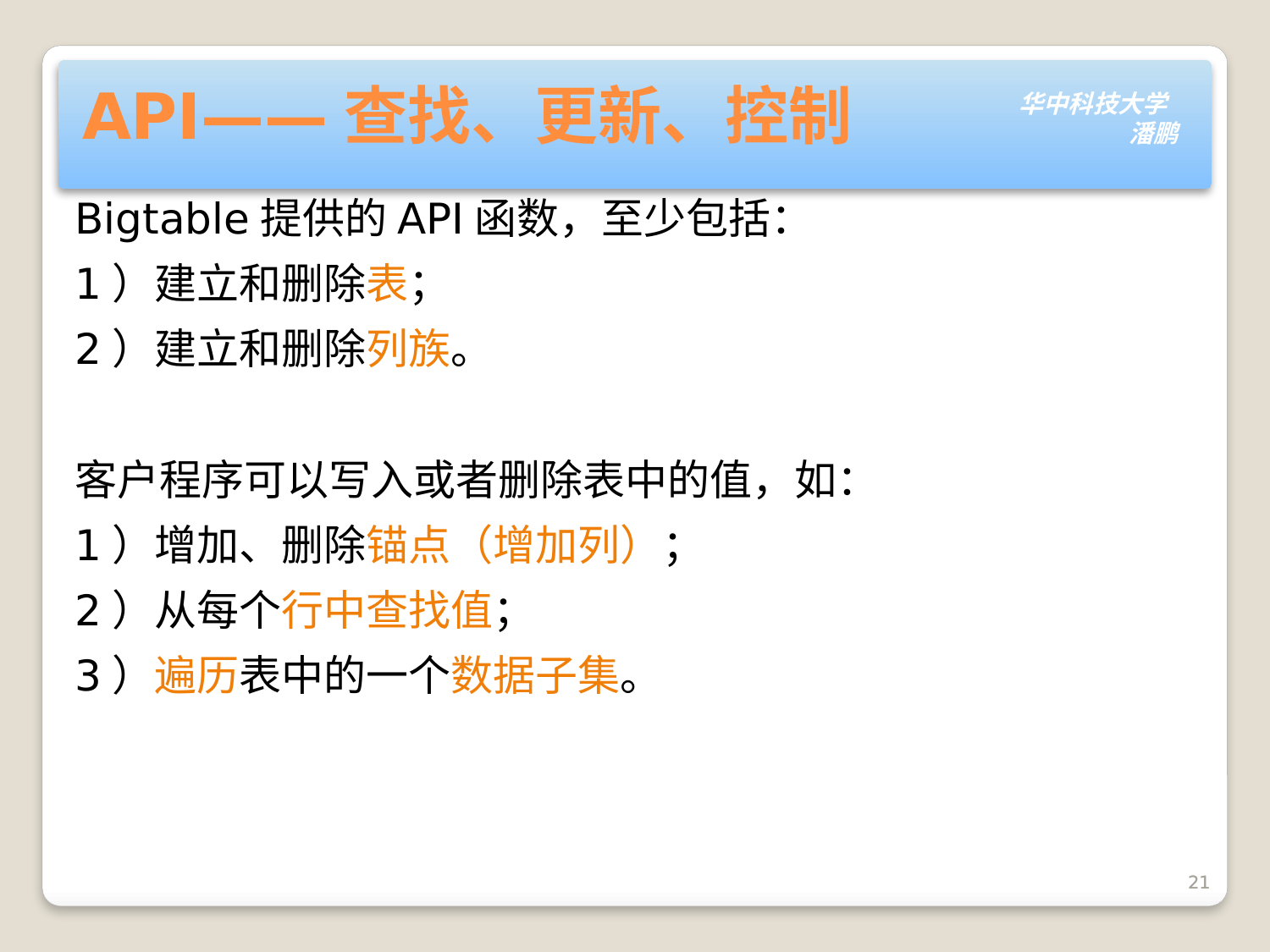

# API——查找、更新、控制
Bigtable提供的API函数，至少包括：
1）建立和删除表；
2）建立和删除列族。

客户程序可以写入或者删除表中的值，如：
1）增加、删除锚点（增加列）；
2）从每个行中查找值；
3）遍历表中的一个数据子集。
21
21